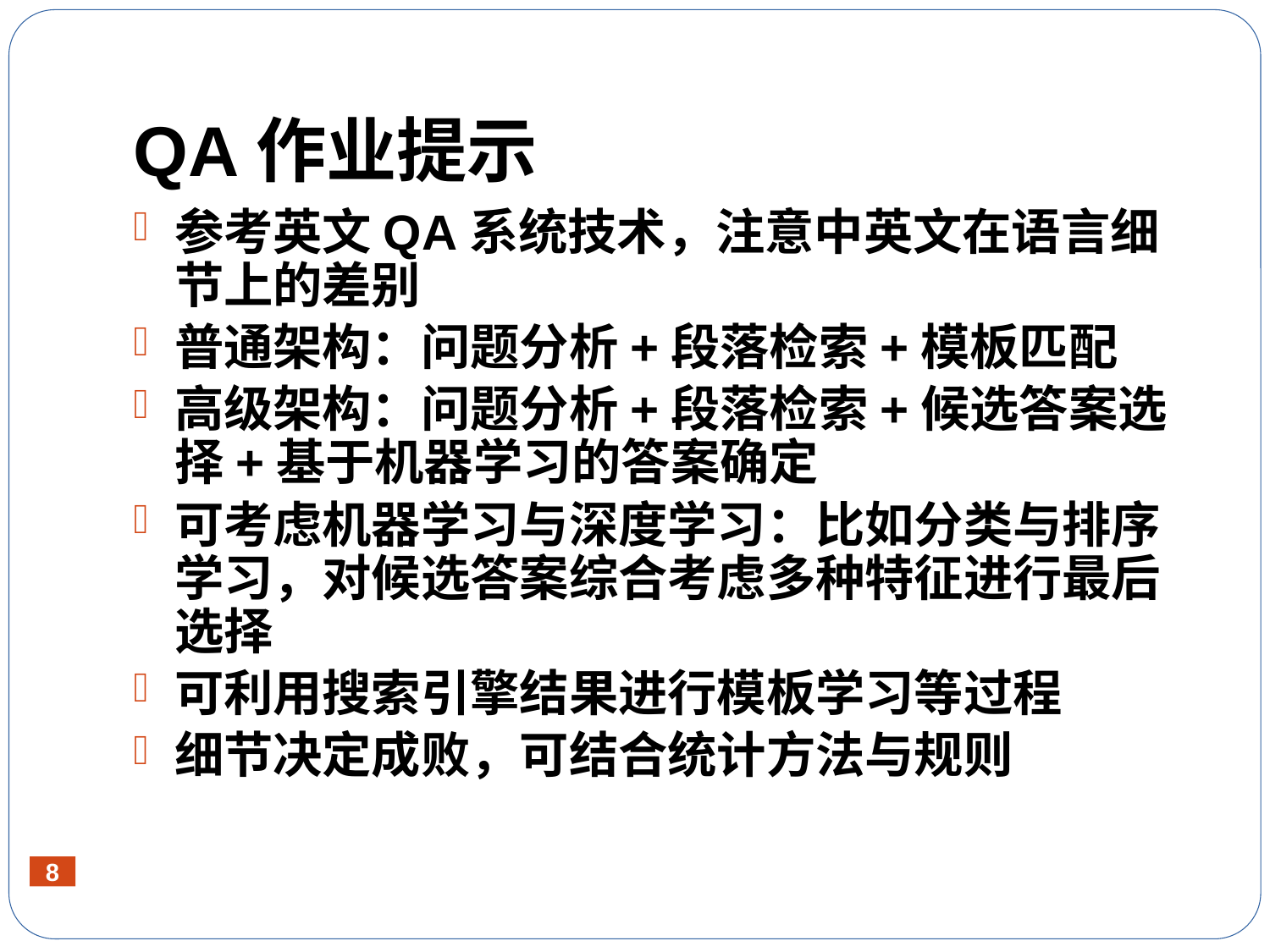

# QA作业提示
参考英文QA系统技术，注意中英文在语言细节上的差别
普通架构：问题分析+段落检索+模板匹配
高级架构：问题分析+段落检索+候选答案选择+基于机器学习的答案确定
可考虑机器学习与深度学习：比如分类与排序学习，对候选答案综合考虑多种特征进行最后选择
可利用搜索引擎结果进行模板学习等过程
细节决定成败，可结合统计方法与规则
8